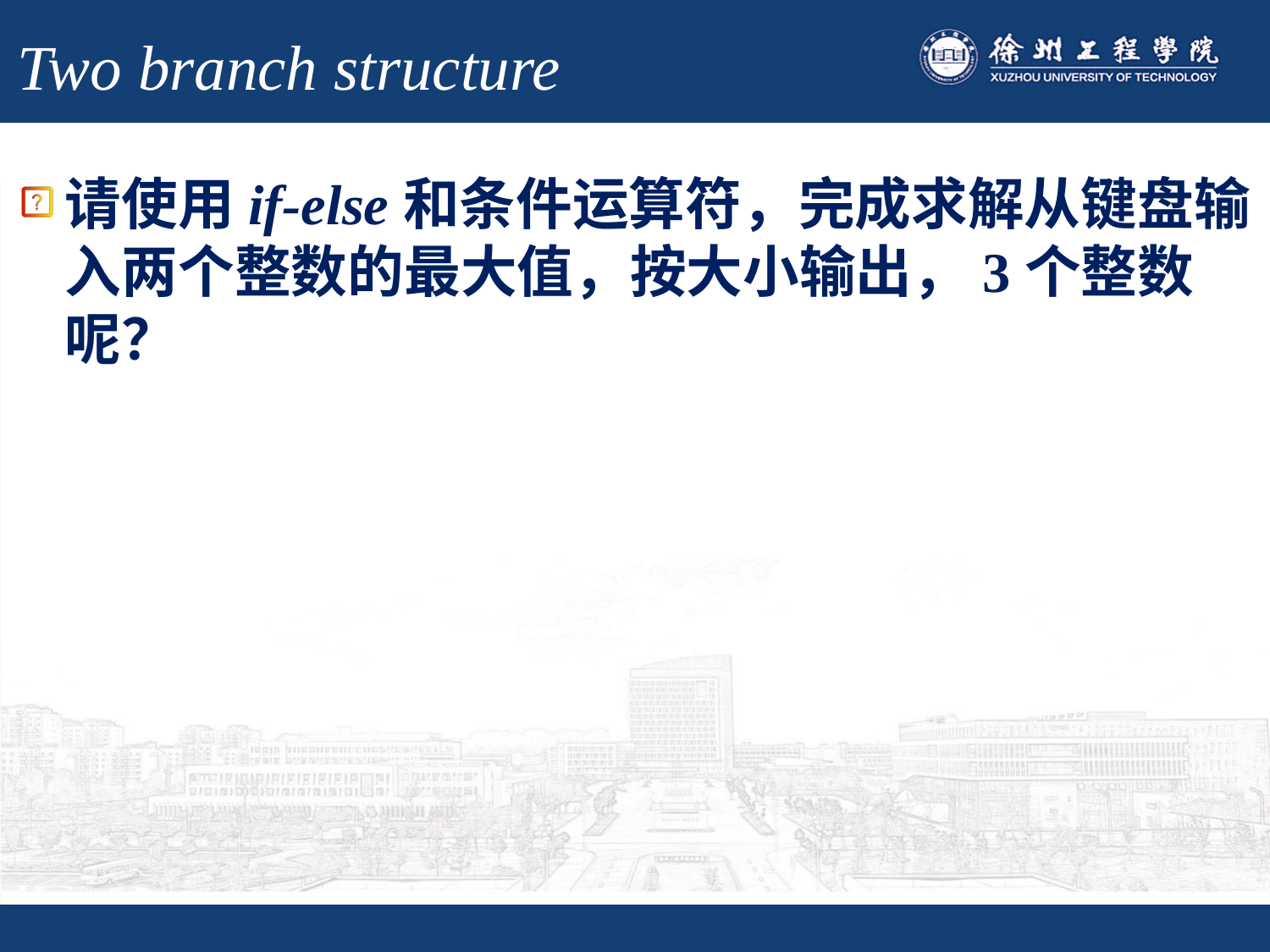

# Two branch structure
请使用if-else和条件运算符，完成求解从键盘输入两个整数的最大值，按大小输出，3个整数呢？